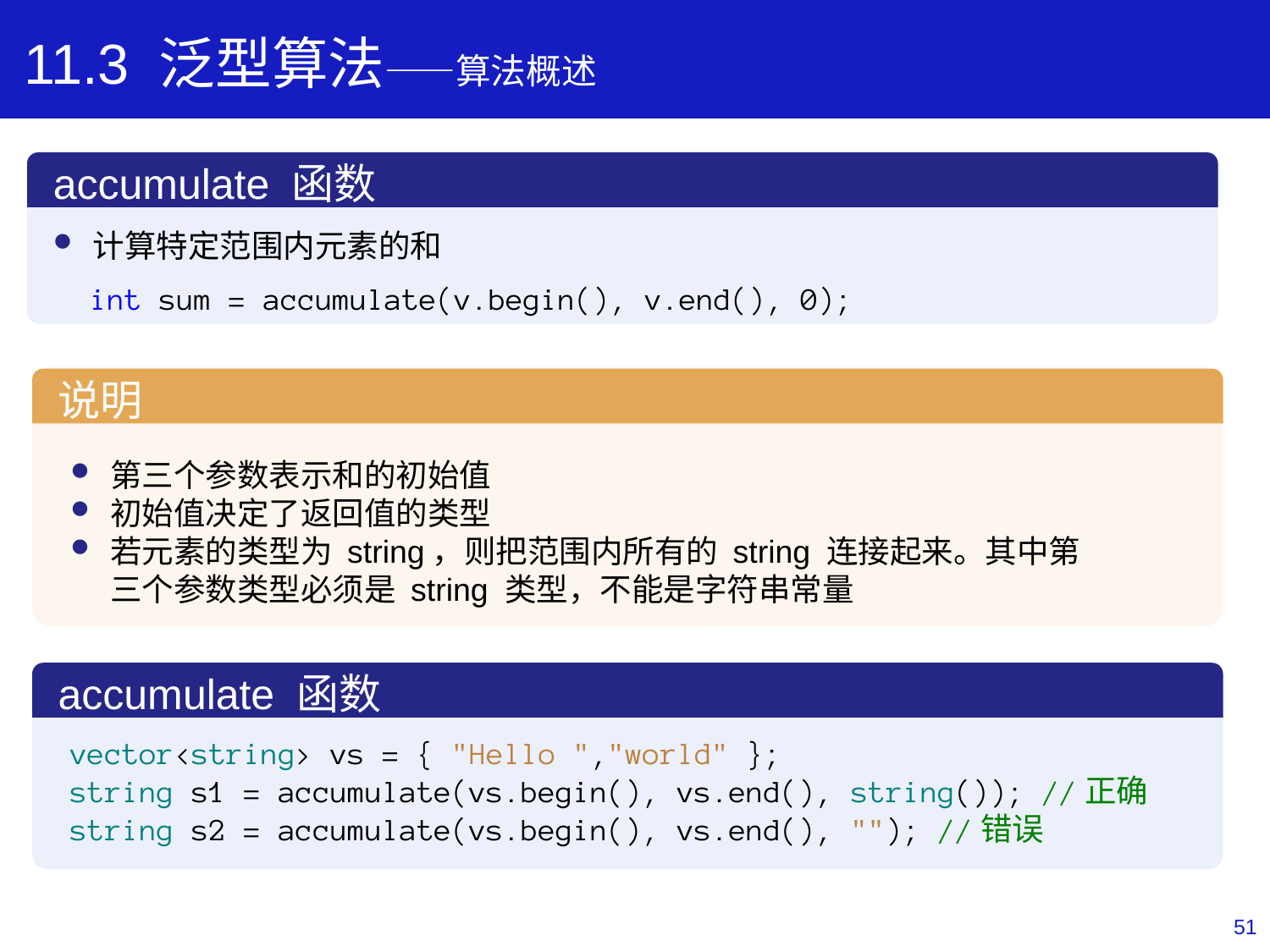

11.3 泛型算法——算法概述
accumulate 函数

计算特定范围内元素的和
int sum = accumulate(v.begin(), v.end(), 0);
说明

第三个参数表示和的初始值
初始值决定了返回值的类型
若元素的类型为 string，则把范围内所有的 string 连接起来。其中第三个参数类型必须是 string 类型，不能是字符串常量
accumulate 函数

vector<string> vs = { "Hello ","world" };
string s1 = accumulate(vs.begin(), vs.end(), string()); //正确
string s2 = accumulate(vs.begin(), vs.end(), ""); //错误
51